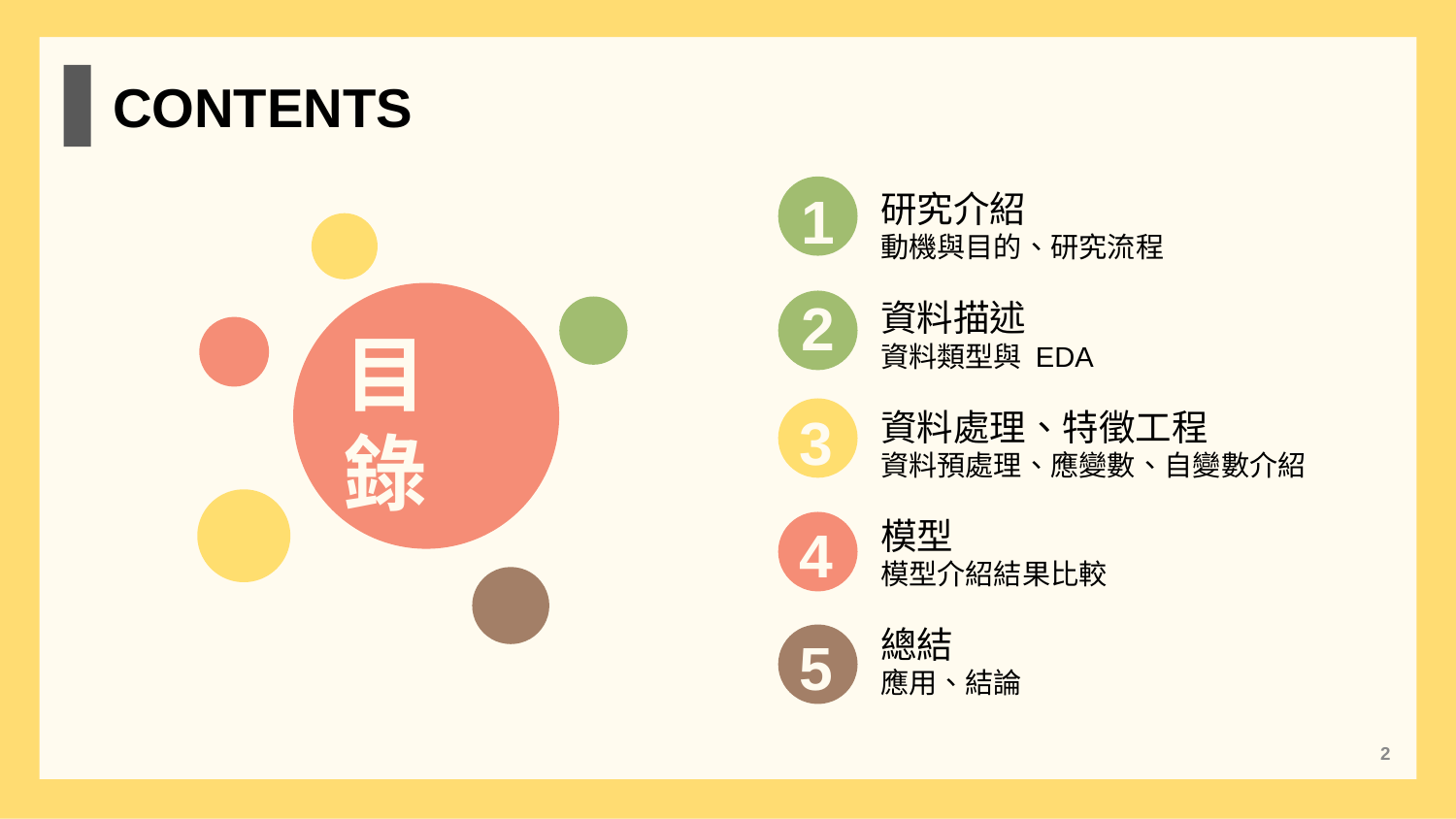

CONTENTS

1
研究介紹
動機與目的、研究流程

目錄
2

資料描述
資料類型與 EDA

3
資料處理、特徵工程
資料預處理、應變數、自變數介紹

模型
模型介紹結果比較

4

總結
應用、結論

5
2